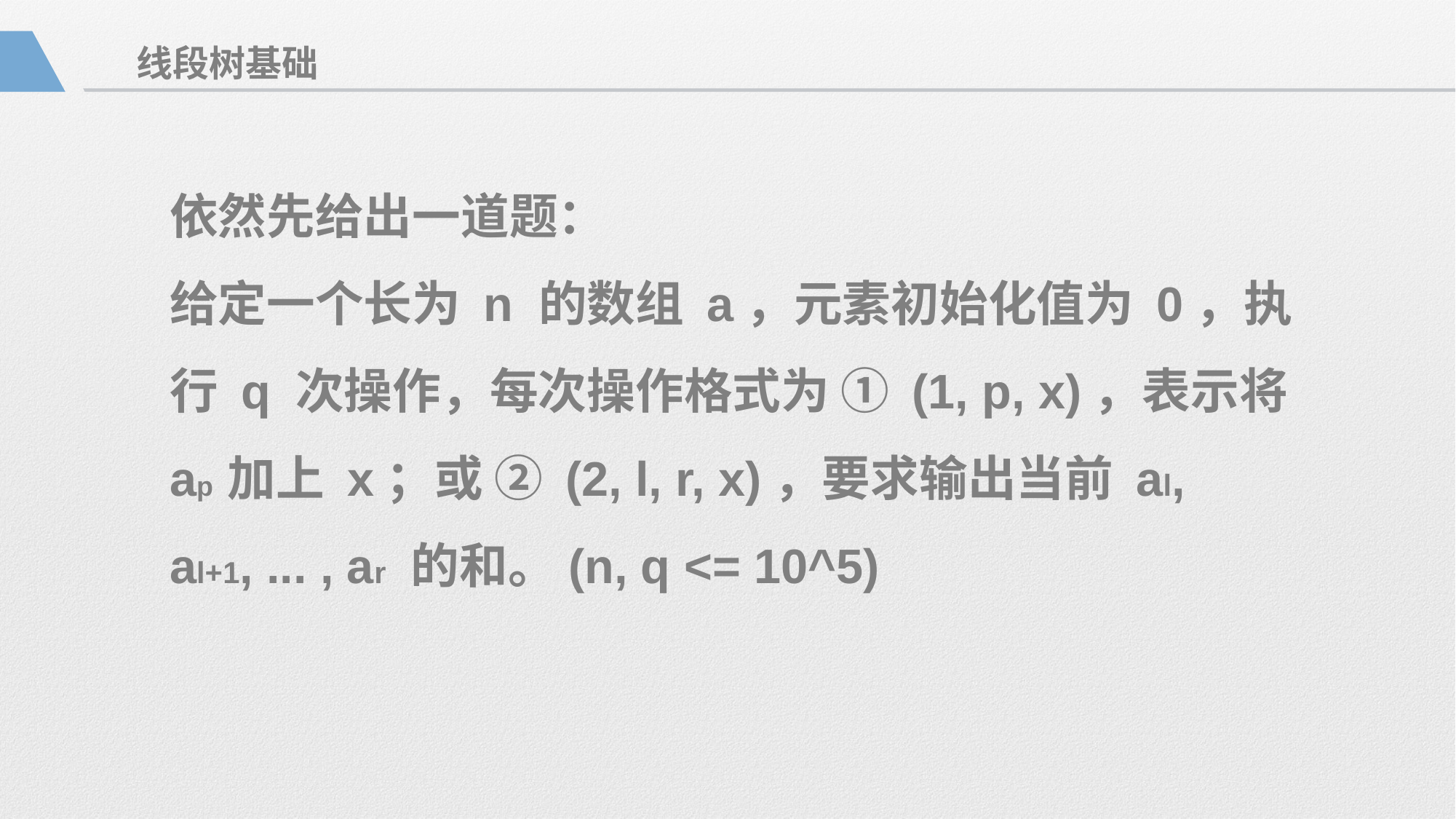

线段树基础
依然先给出一道题：
给定一个长为 n 的数组 a，元素初始化值为 0，执行 q 次操作，每次操作格式为 ① (1, p, x)，表示将 ap 加上 x；或 ② (2, l, r, x)，要求输出当前 al, al+1, ... , ar 的和。(n, q <= 10^5)